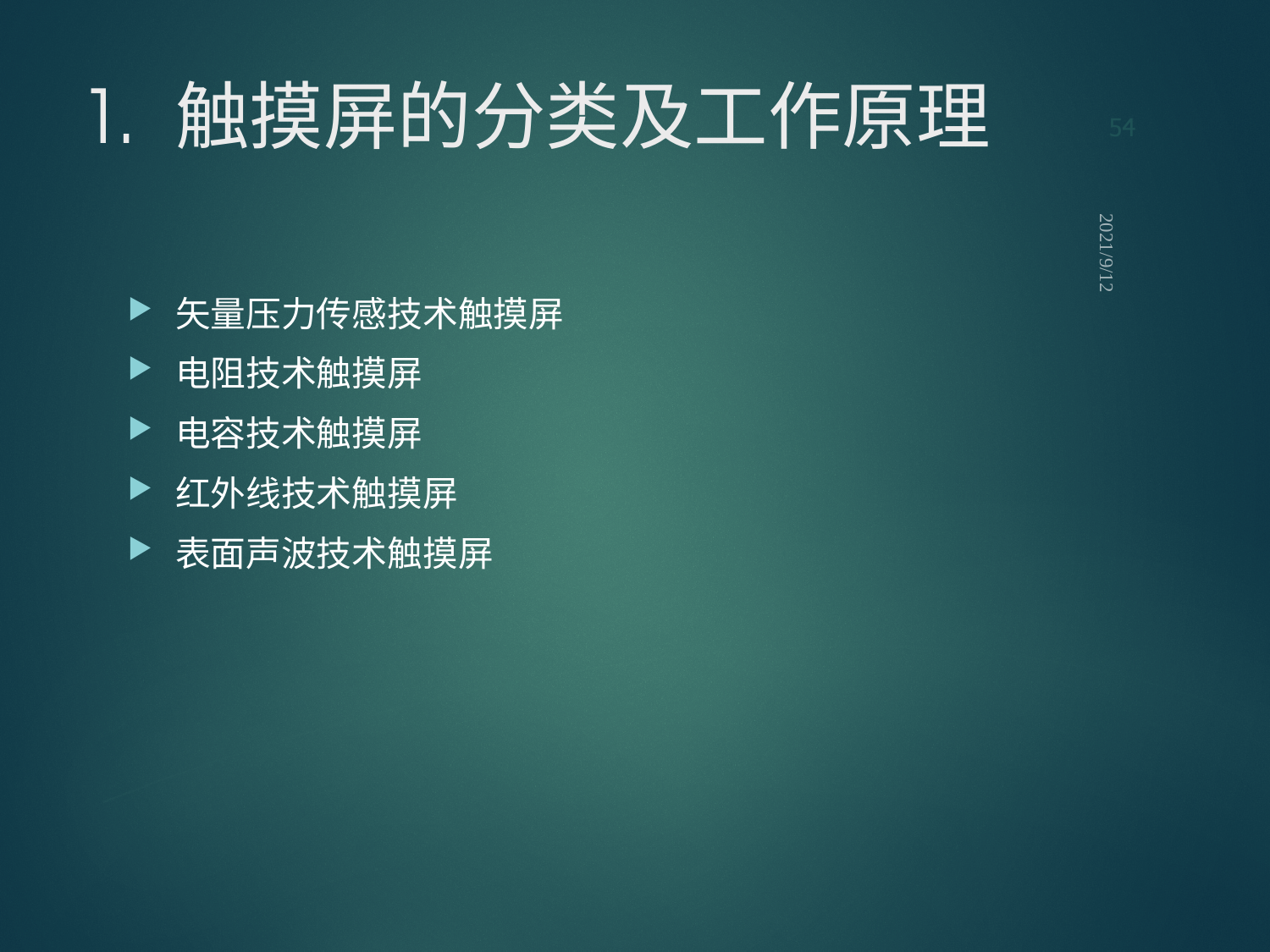

54
# 1. 触摸屏的分类及工作原理
2021/9/12
矢量压力传感技术触摸屏
电阻技术触摸屏
电容技术触摸屏
红外线技术触摸屏
表面声波技术触摸屏